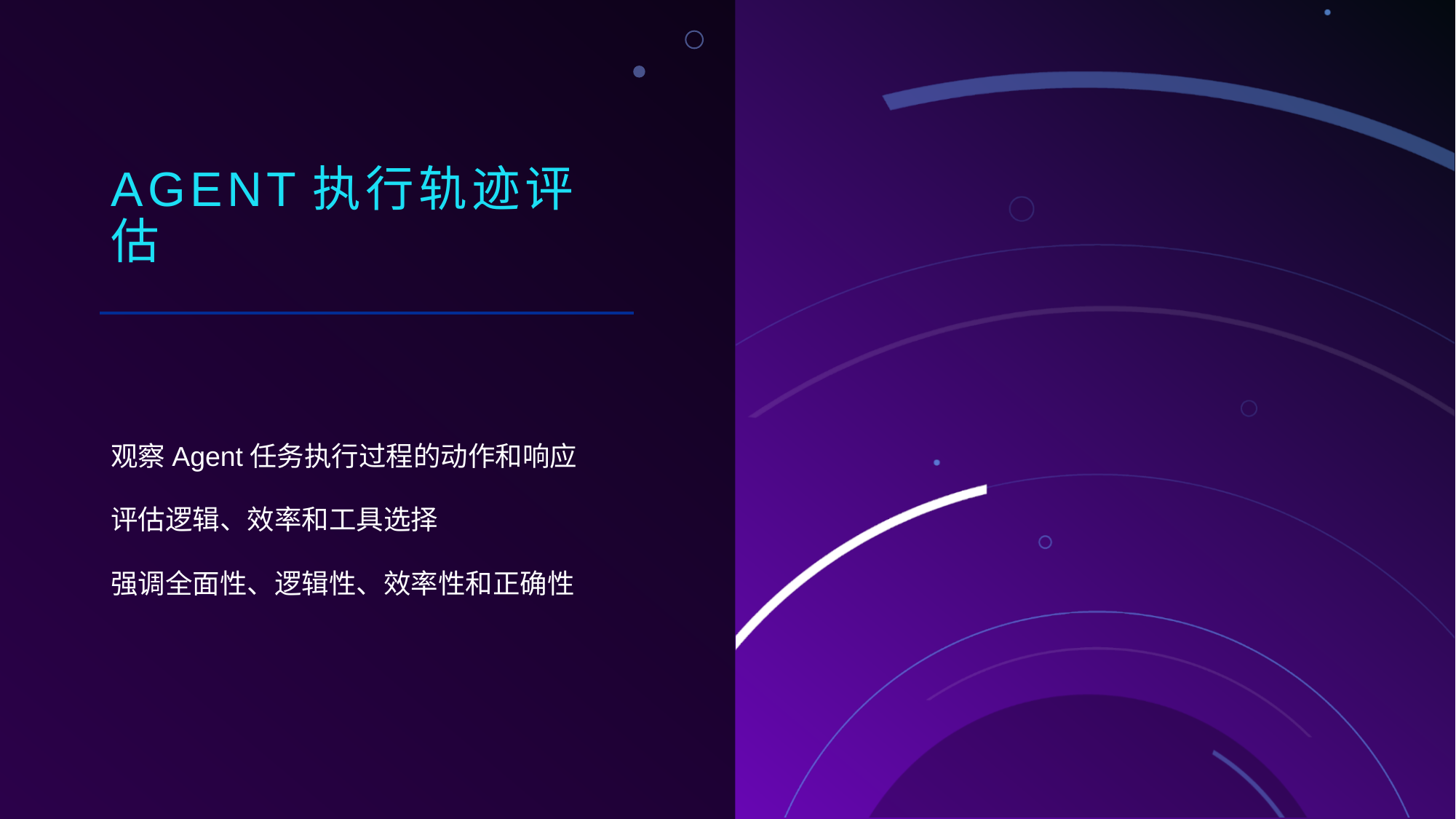

# Agent执行轨迹评估

观察Agent任务执行过程的动作和响应
评估逻辑、效率和工具选择
强调全面性、逻辑性、效率性和正确性